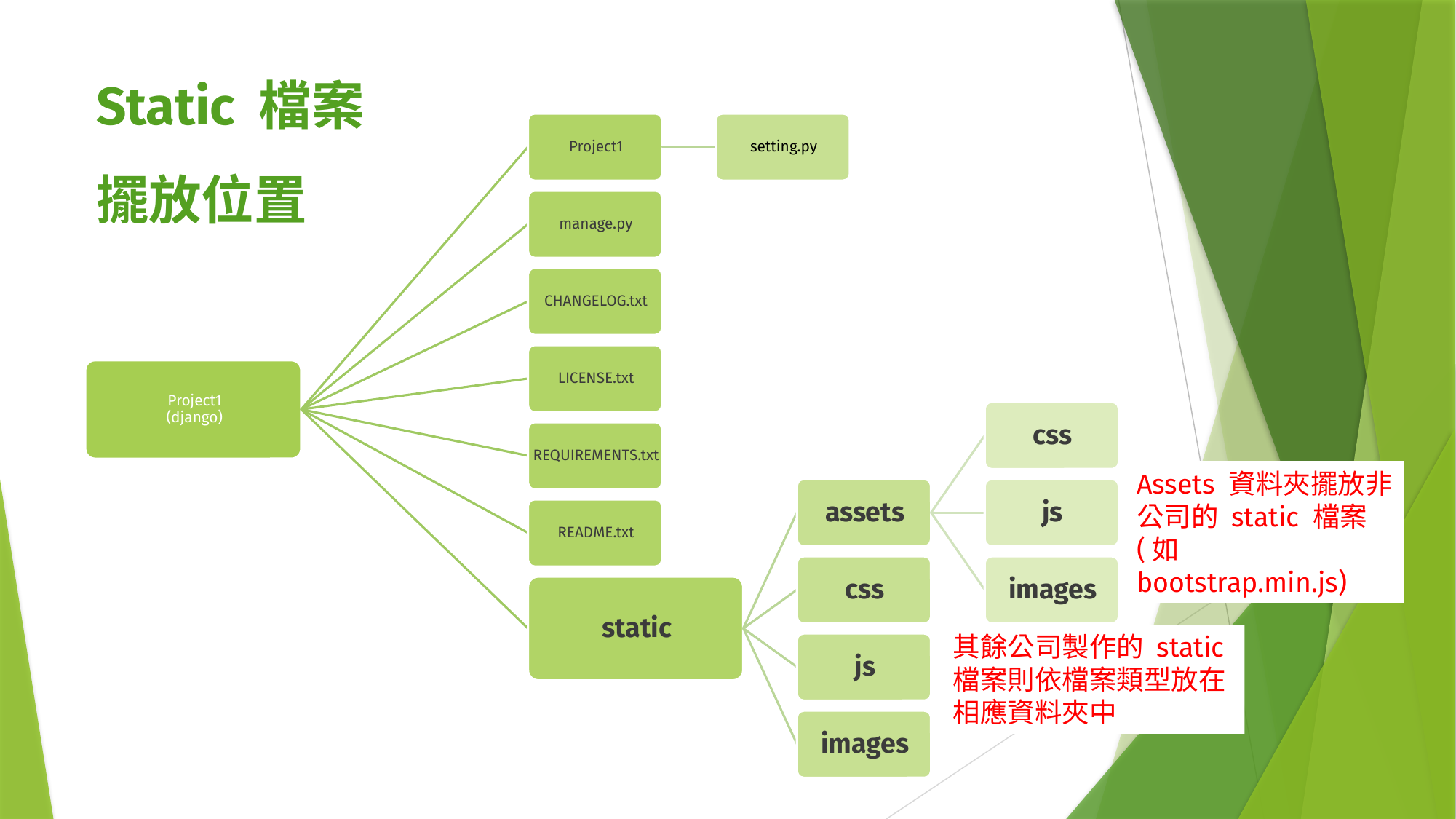

Static 檔案
擺放位置
Project1
(django)

Project1

setting.py

manage.py

CHANGELOG.txt

LICENSE.txt

REQUIREMENTS.txt

README.txt

static

assets

css

js

images

css

js

images
Assets 資料夾擺放非公司的 static 檔案 (如 bootstrap.min.js)
其餘公司製作的 static 檔案則依檔案類型放在相應資料夾中